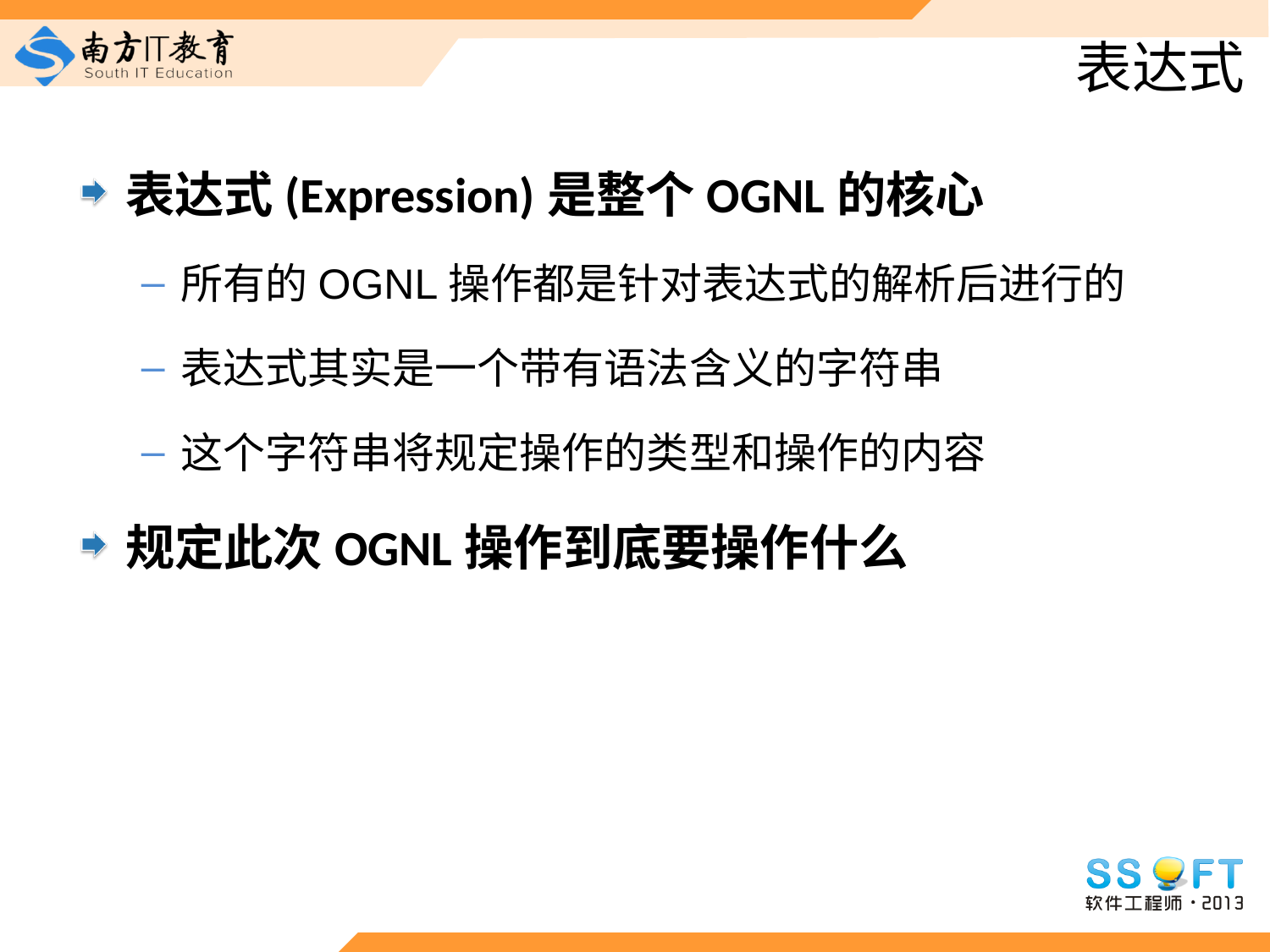

# 表达式
表达式(Expression)是整个OGNL的核心
所有的OGNL操作都是针对表达式的解析后进行的
表达式其实是一个带有语法含义的字符串
这个字符串将规定操作的类型和操作的内容
规定此次OGNL操作到底要操作什么